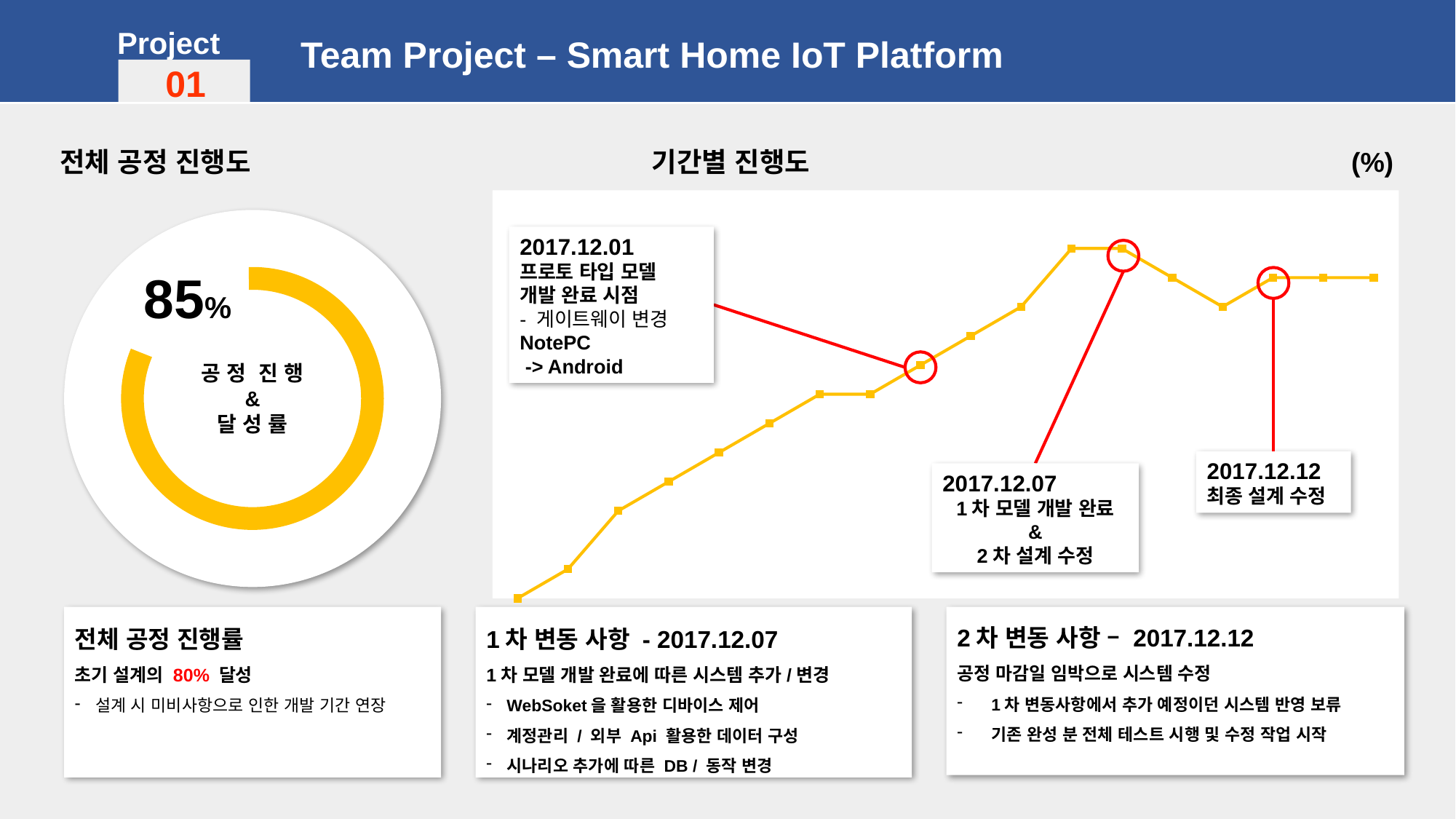

Project
Team Project – Smart Home IoT Platform
01

기간별 진행도                                                                      (%)
전체 공정 진행도

### Chart

| Category | 계열 1 |
|---|---|
| 1 | 0.0 |
| 2 | 0.5 |
| 3 | 1.5 |
| 4 | 2.0 |
| 5 | 2.5 |
| 6 | 3.0 |
| 7 | 3.5 |
| 8 | 3.5 |
| 9 | 4.0 |
| 10 | 4.5 |
| 11 | 5.0 |
| 12 | 6.0 |
| 13 | 6.0 |
| 14 | 5.5 |
| 15 | 5.0 |
| 16 | 5.5 |
| 17 | 5.5 |
| 18 | 5.5 |
85%

공 정  진 행
&
달 성 률
2017.12.01
프로토 타입 모델
개발 완료 시점
- 게이트웨이 변경
NotePC
 -> Android

2017.12.12
최종 설계 수정
2017.12.07
1차 모델 개발 완료
&
2차 설계 수정
전체 공정 진행률
초기 설계의 80% 달성
설계 시 미비사항으로 인한 개발 기간 연장

1차 변동 사항 - 2017.12.07
1차 모델 개발 완료에 따른 시스템 추가/변경
WebSoket을 활용한 디바이스 제어
계정관리 / 외부 Api 활용한 데이터 구성
시나리오 추가에 따른 DB / 동작 변경
2차 변동 사항 – 2017.12.12
공정 마감일 임박으로 시스템 수정
1차 변동사항에서 추가 예정이던 시스템 반영 보류
기존 완성 분 전체 테스트 시행 및 수정 작업 시작